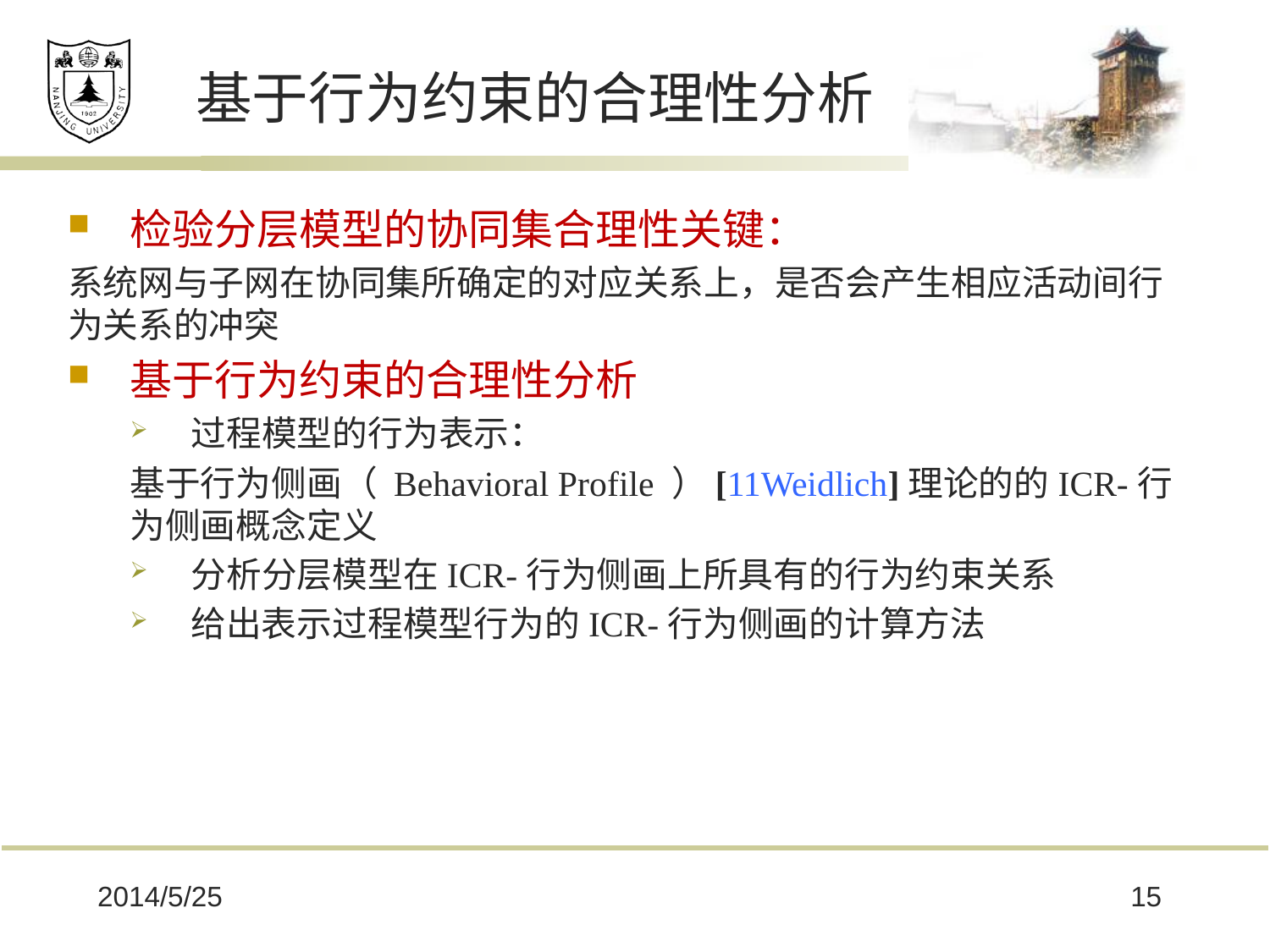

# 基于行为约束的合理性分析
检验分层模型的协同集合理性关键：
系统网与子网在协同集所确定的对应关系上，是否会产生相应活动间行为关系的冲突
基于行为约束的合理性分析
过程模型的行为表示：
基于行为侧画（ Behavioral Profile ）[11Weidlich]理论的的ICR-行为侧画概念定义
分析分层模型在ICR-行为侧画上所具有的行为约束关系
给出表示过程模型行为的ICR-行为侧画的计算方法

2014/5/25
15